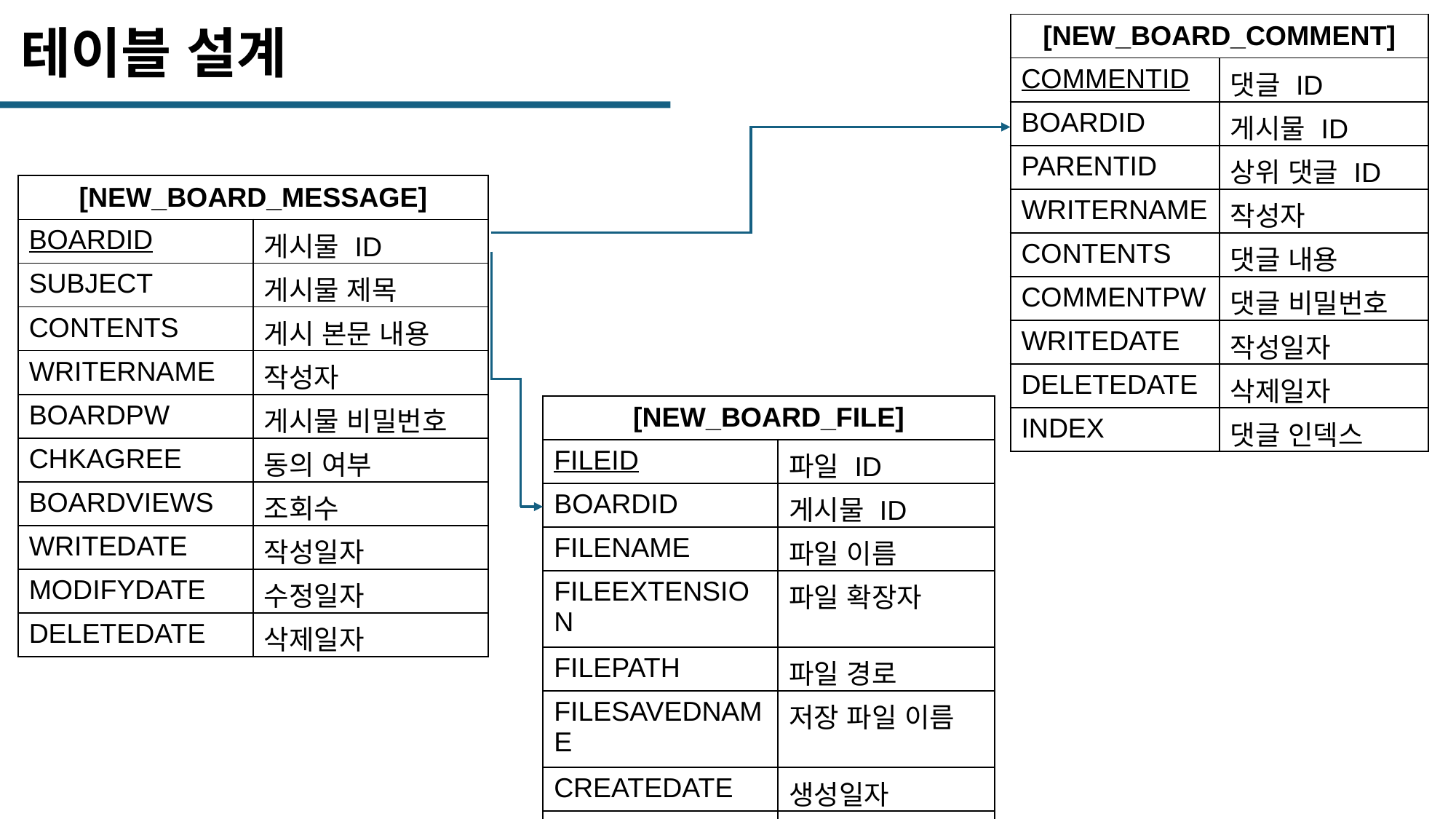

테이블 설계
| [NEW\_BOARD\_COMMENT] |  |
| --- | --- |
| COMMENTID | 댓글 ID |
| BOARDID | 게시물 ID |
| PARENTID | 상위 댓글 ID |
| WRITERNAME | 작성자 |
| CONTENTS | 댓글 내용 |
| COMMENTPW | 댓글 비밀번호 |
| WRITEDATE | 작성일자 |
| DELETEDATE | 삭제일자 |
| INDEX | 댓글 인덱스 |

| [NEW\_BOARD\_MESSAGE] |  |
| --- | --- |
| BOARDID | 게시물 ID |
| SUBJECT | 게시물 제목 |
| CONTENTS | 게시 본문 내용 |
| WRITERNAME | 작성자 |
| BOARDPW | 게시물 비밀번호 |
| CHKAGREE | 동의 여부 |
| BOARDVIEWS | 조회수 |
| WRITEDATE | 작성일자 |
| MODIFYDATE | 수정일자 |
| DELETEDATE | 삭제일자 |
| [NEW\_BOARD\_FILE] |  |
| --- | --- |
| FILEID | 파일 ID |
| BOARDID | 게시물 ID |
| FILENAME | 파일 이름 |
| FILEEXTENSION | 파일 확장자 |
| FILEPATH | 파일 경로 |
| FILESAVEDNAME | 저장 파일 이름 |
| CREATEDATE | 생성일자 |
| DELETEDATE | 삭제일자 |